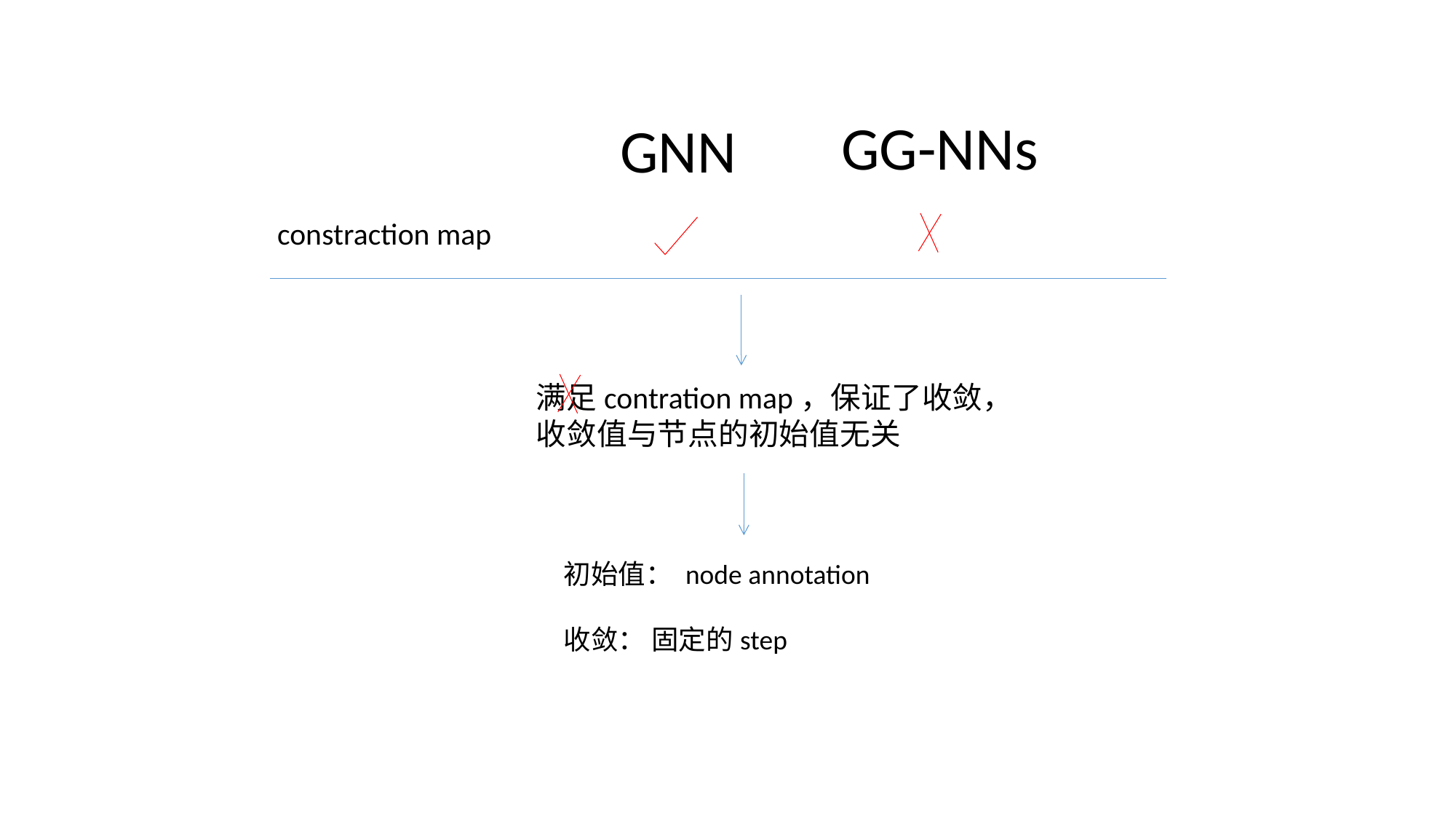

GG-NNs
GNN
constraction map
满足contration map，保证了收敛，收敛值与节点的初始值无关
初始值： node annotation

收敛： 固定的step